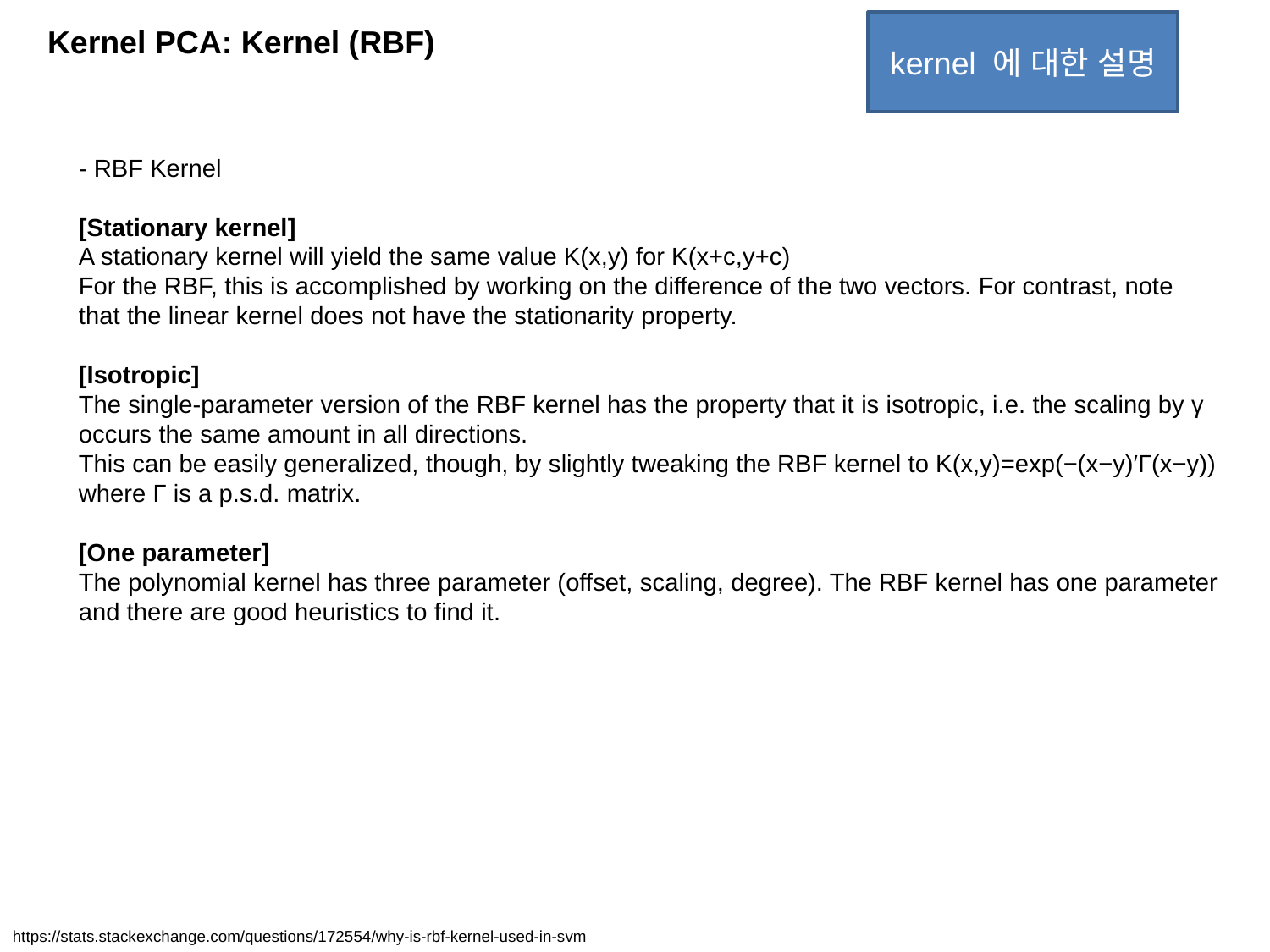

kernel 에 대한 설명
Kernel PCA: Kernel (RBF)
- RBF Kernel

[Stationary kernel]
A stationary kernel will yield the same value K(x,y) for K(x+c,y+c)
For the RBF, this is accomplished by working on the difference of the two vectors. For contrast, note that the linear kernel does not have the stationarity property.

[Isotropic]
The single-parameter version of the RBF kernel has the property that it is isotropic, i.e. the scaling by γ occurs the same amount in all directions.
This can be easily generalized, though, by slightly tweaking the RBF kernel to K(x,y)=exp(−(x−y)′Γ(x−y)) where Γ is a p.s.d. matrix.

[One parameter]
The polynomial kernel has three parameter (offset, scaling, degree). The RBF kernel has one parameter and there are good heuristics to find it.

https://stats.stackexchange.com/questions/172554/why-is-rbf-kernel-used-in-svm